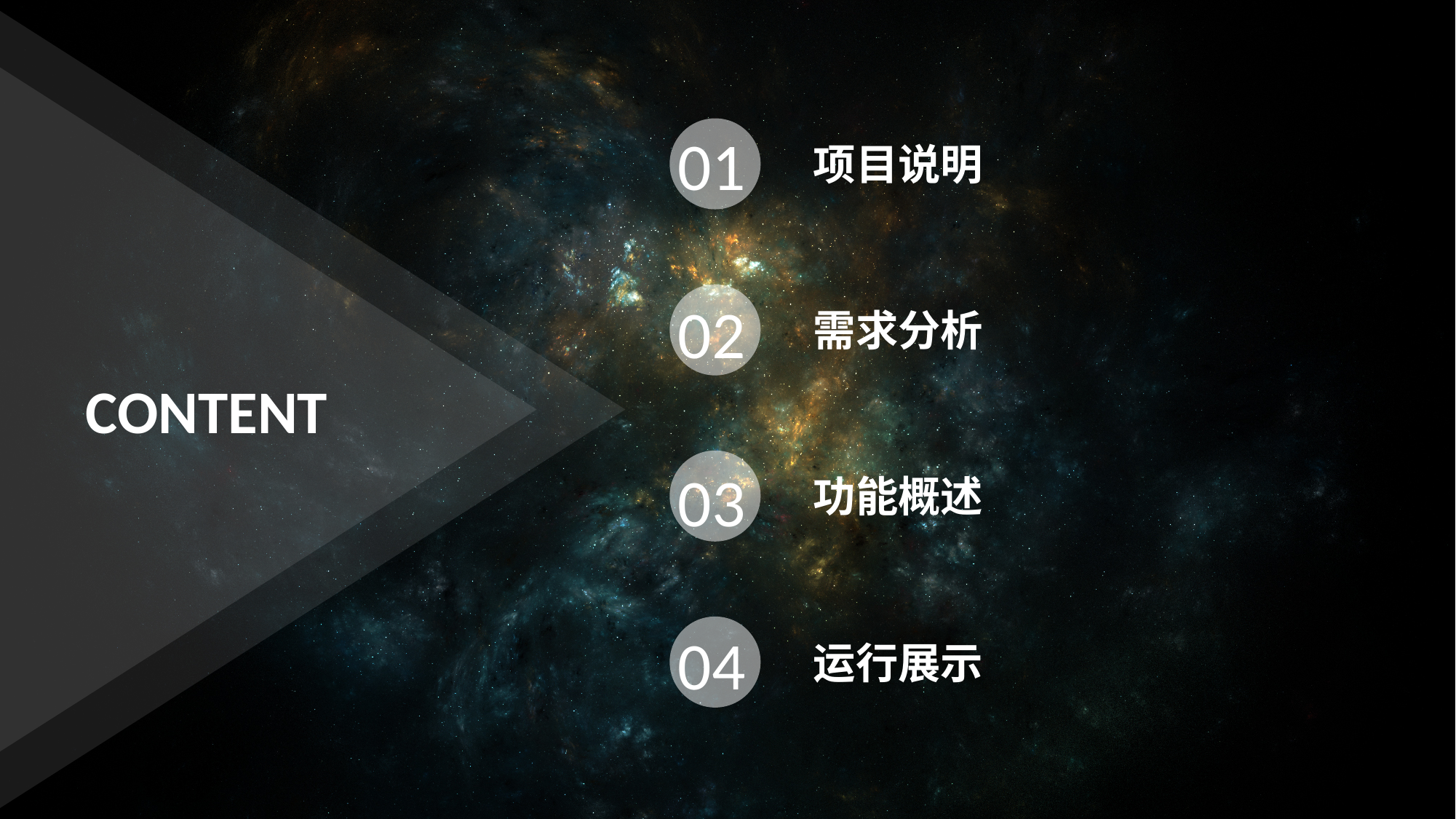

01

项目说明

02
需求分析
CONTENT

03
功能概述

04
运行展示